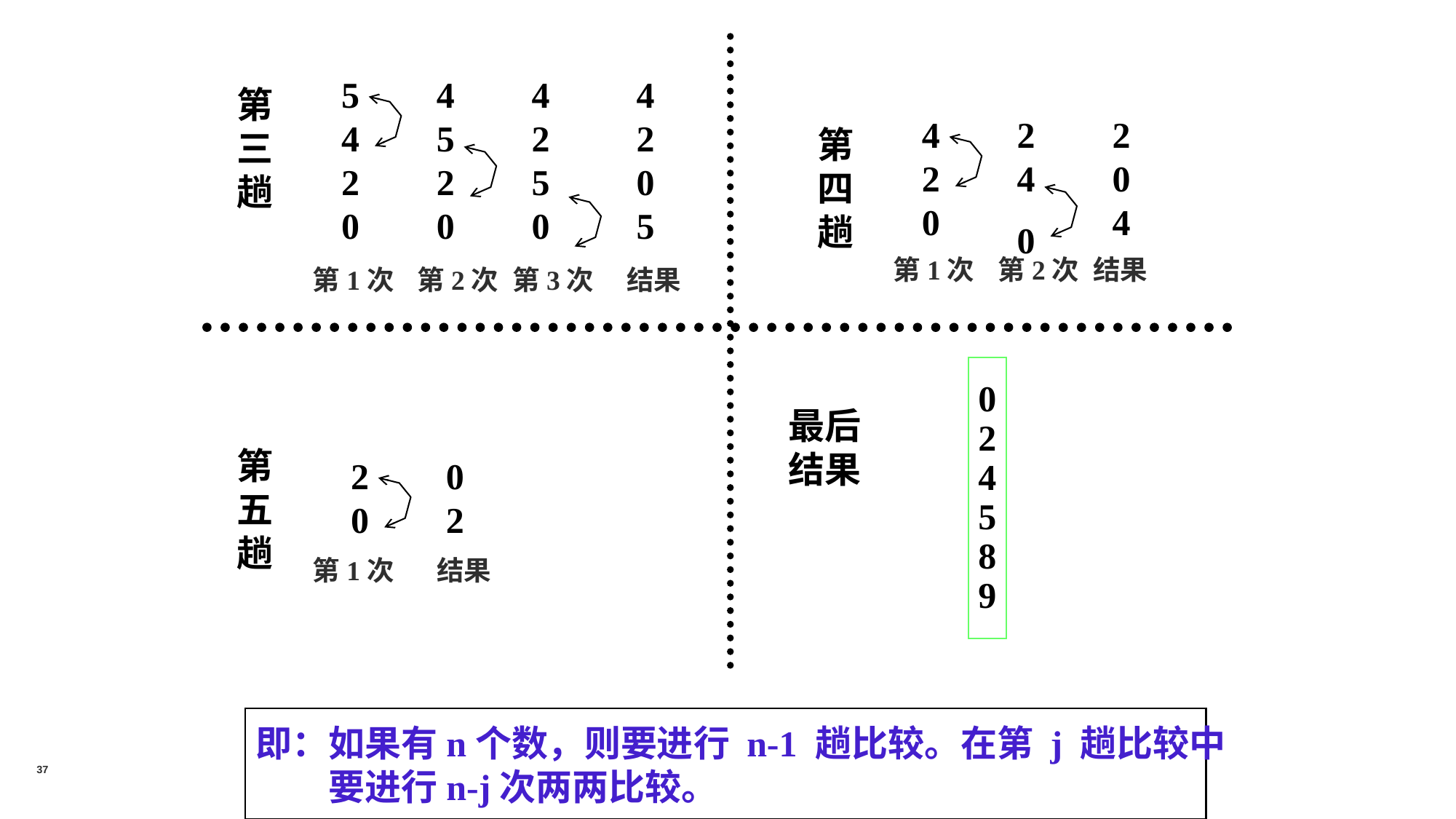

5420
4520
4250
4205
第三趟

420
24
0
204
第四趟

第1次
第2次
结果
第1次
第2次
第3次
结果

0
2
4
5
8
9
最后结果
第五趟
20
02

第1次
结果
即：如果有n个数，则要进行 n-1 趟比较。在第 j 趟比较中
　　要进行n-j次两两比较。
37